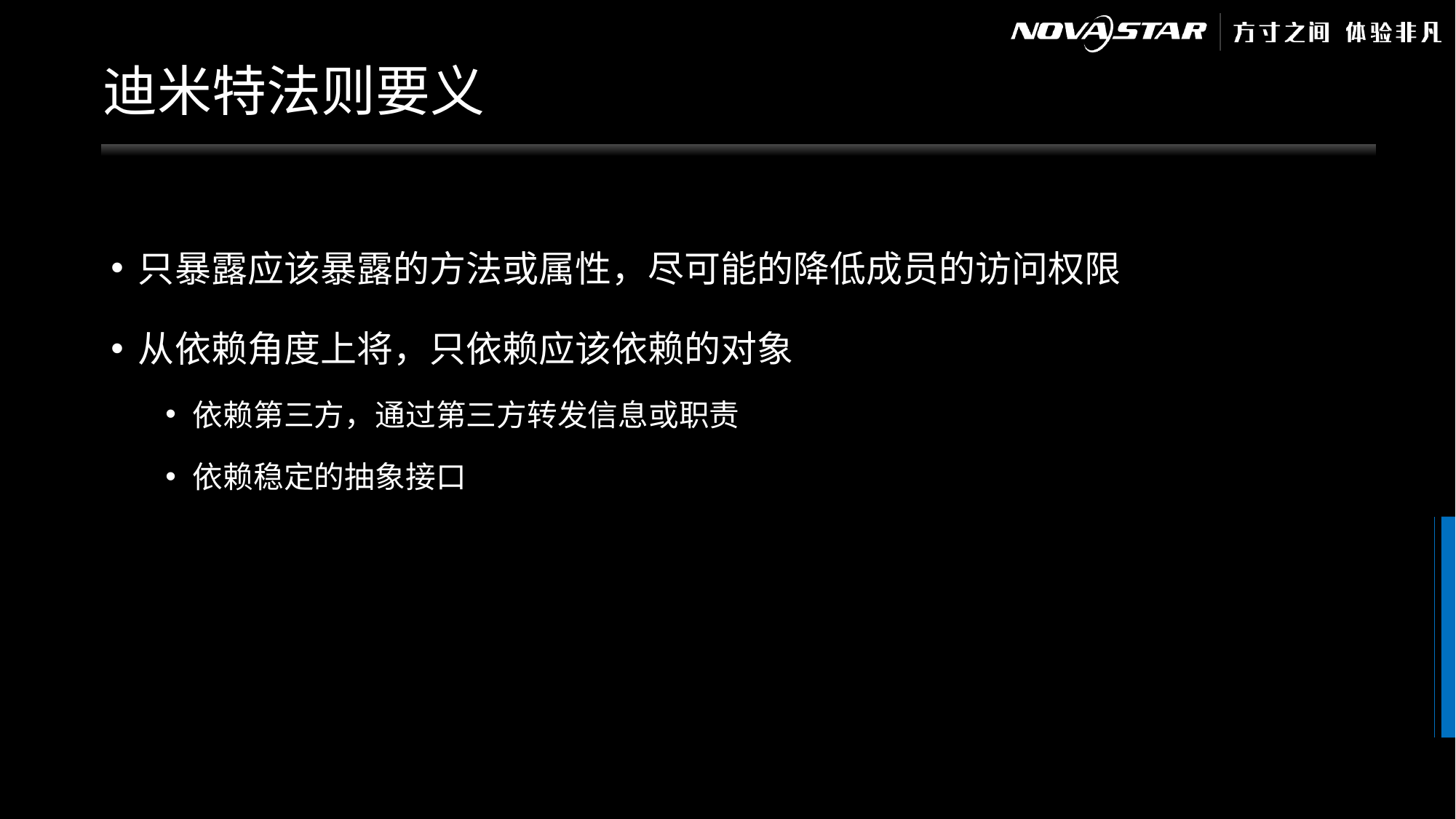

# 迪米特法则要义

只暴露应该暴露的方法或属性，尽可能的降低成员的访问权限
从依赖角度上将，只依赖应该依赖的对象
依赖第三方，通过第三方转发信息或职责
依赖稳定的抽象接口